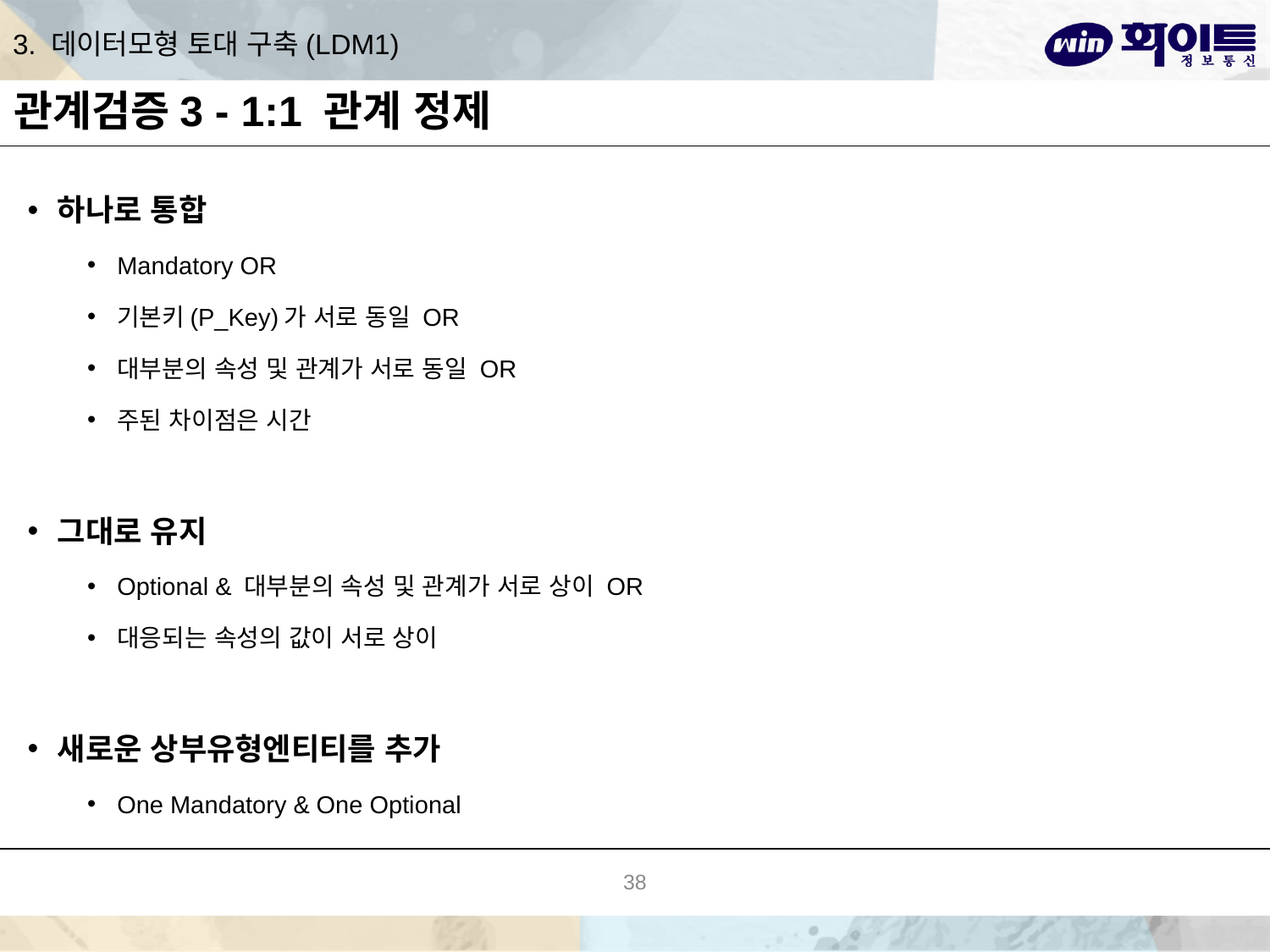

# 3. 데이터모형 토대 구축(LDM1)
관계검증3 - 1:1 관계 정제
하나로 통합
Mandatory OR
기본키(P_Key)가 서로 동일 OR
대부분의 속성 및 관계가 서로 동일 OR
주된 차이점은 시간
그대로 유지
Optional & 대부분의 속성 및 관계가 서로 상이 OR
대응되는 속성의 값이 서로 상이
새로운 상부유형엔티티를 추가
One Mandatory & One Optional
38